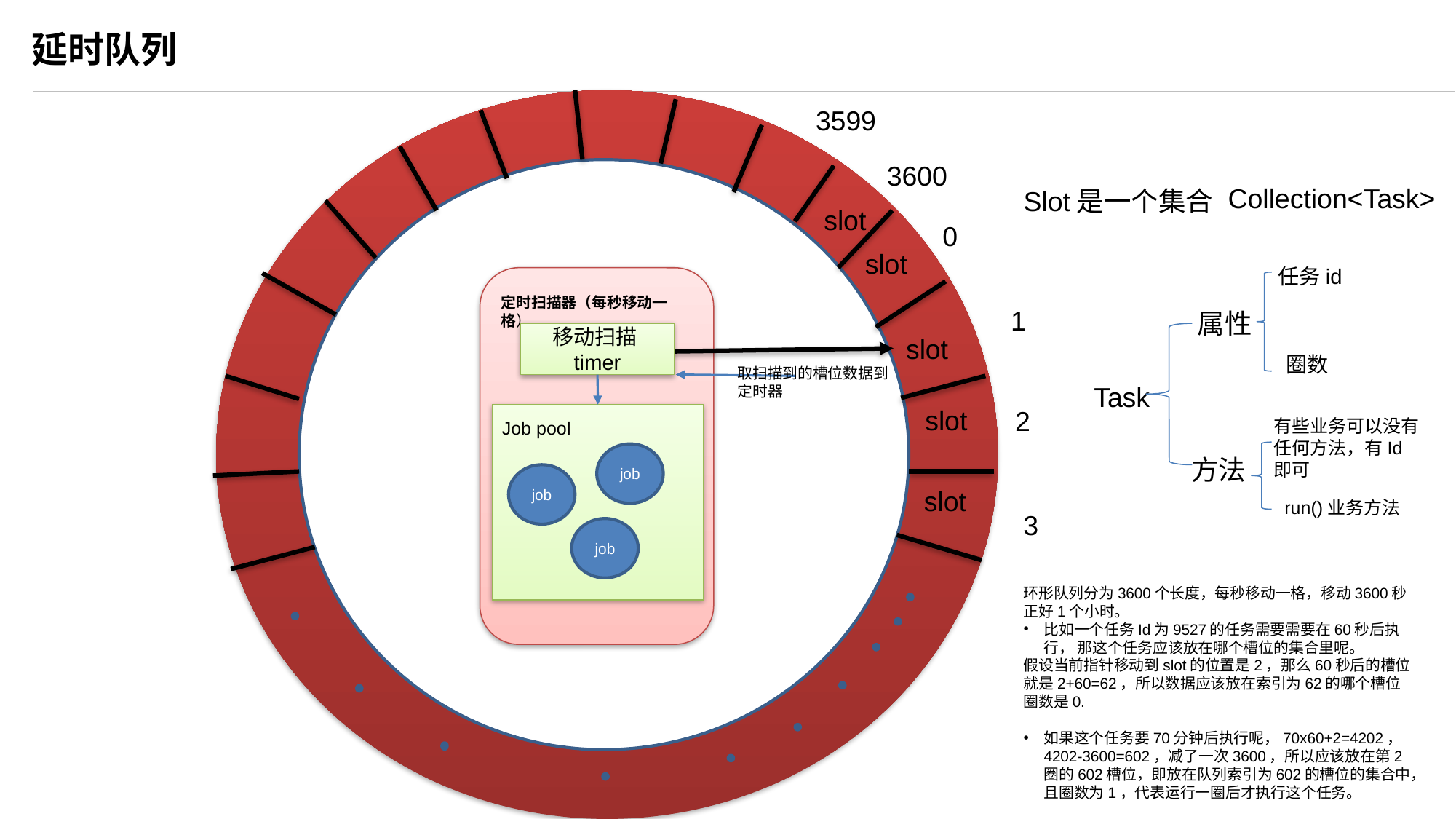

延时队列

3599
3600

Collection<Task>
Slot是一个集合
slot
0
slot
任务id

定时扫描器（每秒移动一格）
1
属性
移动扫描timer

slot
圈数
取扫描到的槽位数据到定时器
Task
slot
2

有些业务可以没有任何方法，有Id即可
Job pool

job
方法
job
slot
run()业务方法
3
job
环形队列分为3600个长度，每秒移动一格，移动3600秒正好1个小时。
比如一个任务Id为9527的任务需要需要在60秒后执行， 那这个任务应该放在哪个槽位的集合里呢。
假设当前指针移动到slot的位置是2，那么60秒后的槽位就是2+60=62，所以数据应该放在索引为62的哪个槽位圈数是0.

如果这个任务要70分钟后执行呢，70x60+2=4202， 4202-3600=602，减了一次3600，所以应该放在第2圈的602槽位，即放在队列索引为602的槽位的集合中，且圈数为1，代表运行一圈后才执行这个任务。